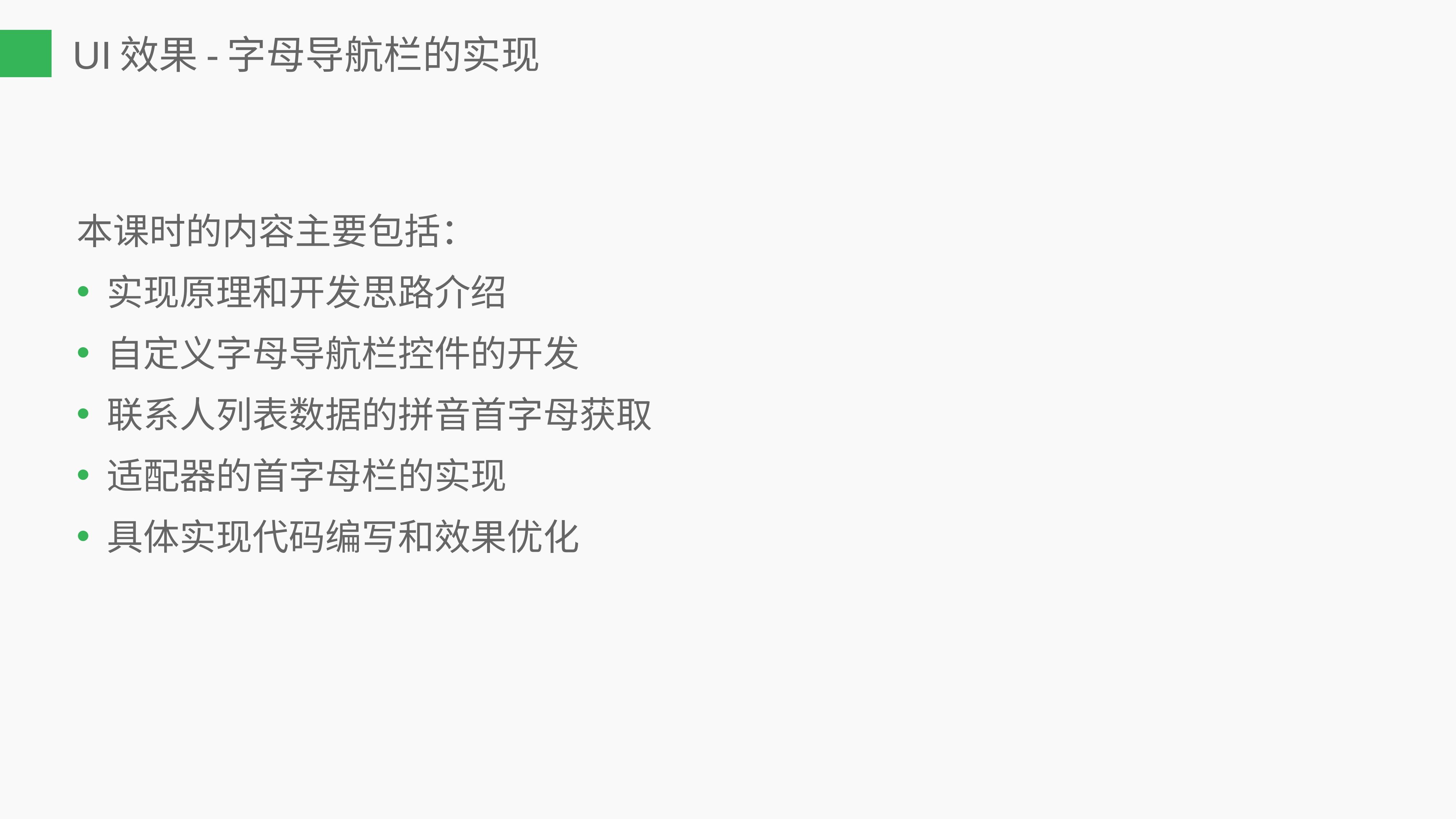

# UI效果-字母导航栏的实现
本课时的内容主要包括：
实现原理和开发思路介绍
自定义字母导航栏控件的开发
联系人列表数据的拼音首字母获取
适配器的首字母栏的实现
具体实现代码编写和效果优化